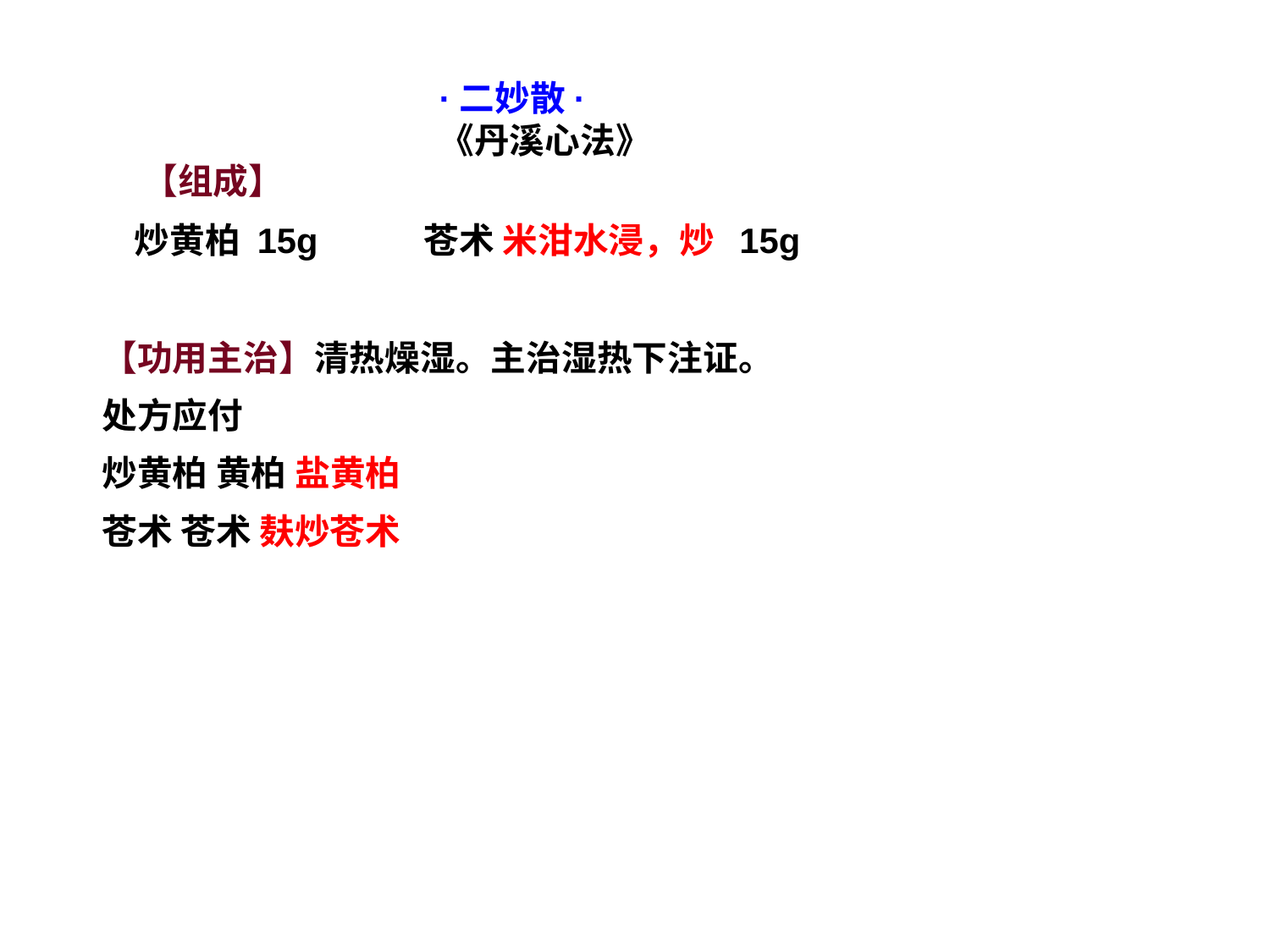

·二妙散·
《丹溪心法》

    【组成】
   炒黄柏 15g          苍术 米泔水浸，炒  15g
【功用主治】清热燥湿。主治湿热下注证。
处方应付
炒黄柏 黄柏 盐黄柏
苍术 苍术 麸炒苍术